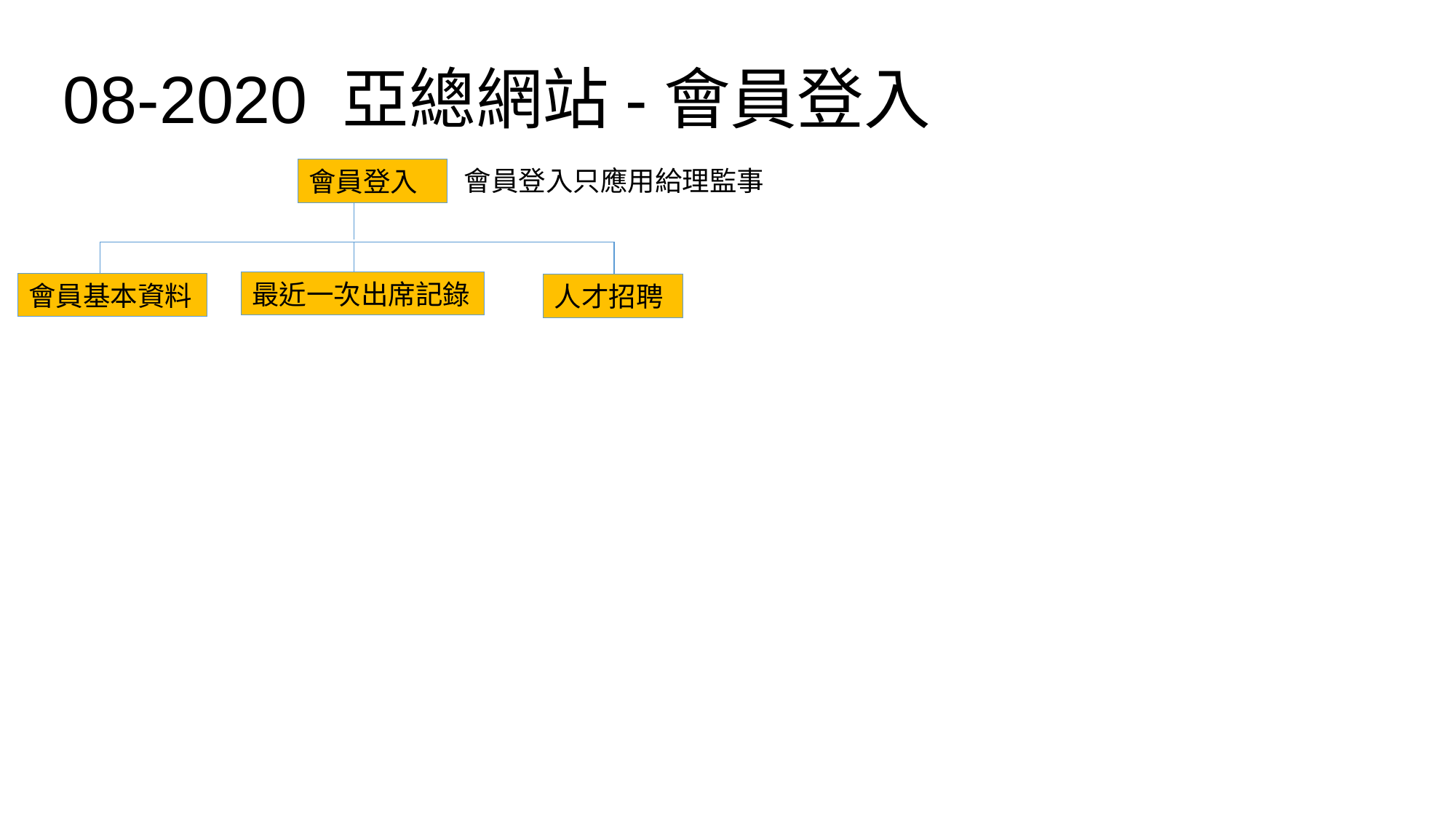

# 08-2020 亞總網站-會員登入
會員登入只應用給理監事
會員登入
最近一次出席記錄
會員基本資料
人才招聘